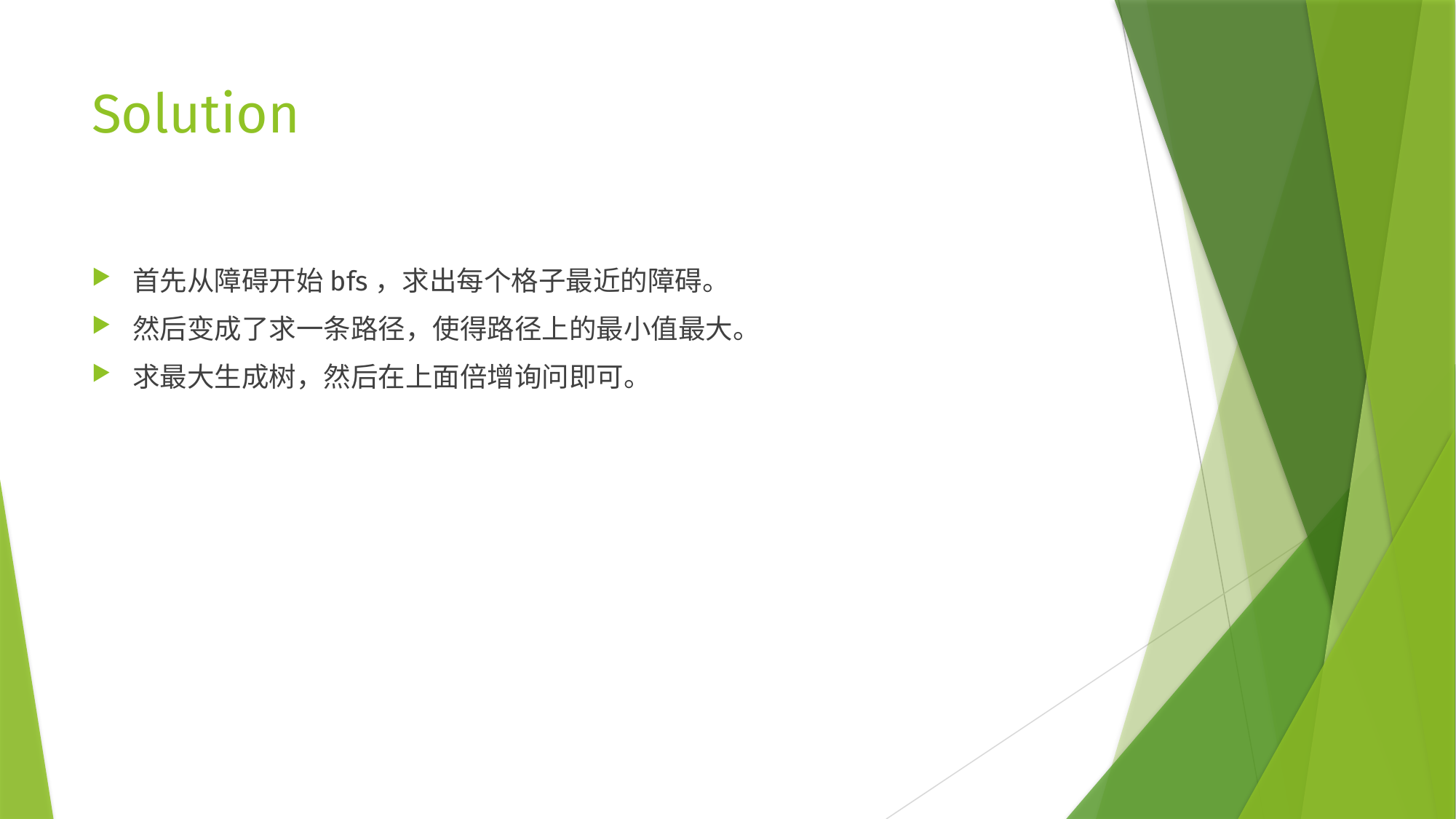

# Solution
首先从障碍开始bfs，求出每个格子最近的障碍。
然后变成了求一条路径，使得路径上的最小值最大。
求最大生成树，然后在上面倍增询问即可。